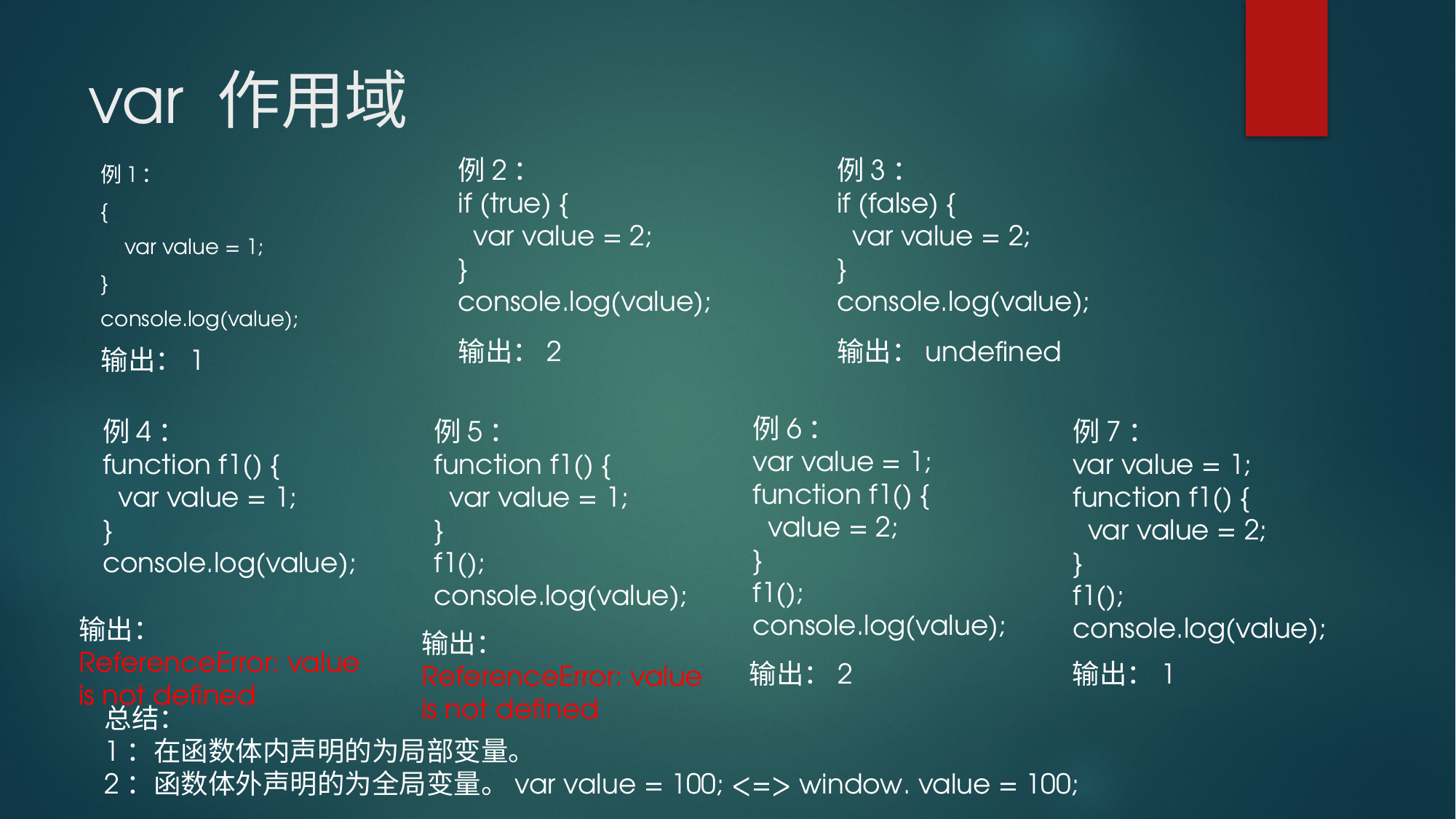

# var 作用域
例2：
if (true) {
  var value = 2;
}
console.log(value);

例3：
if (false) {
  var value = 2;
}
console.log(value);

例1：
{
    var value = 1;
}
console.log(value);

输出：2
输出：undefined
输出：1
例6：
var value = 1;
function f1() {
  value = 2;
}
f1();
console.log(value);
例4：
function f1() {
  var value = 1;
}
console.log(value);
例5：
function f1() {
  var value = 1;
}
f1();
console.log(value);
例7：
var value = 1;
function f1() {
  var value = 2;
}
f1();
console.log(value);
输出： ReferenceError: value is not defined
输出： ReferenceError: value is not defined
输出：2
输出：1
总结：
1：在函数体内声明的为局部变量。
2：函数体外声明的为全局变量。var value = 100; <=> window. value = 100;